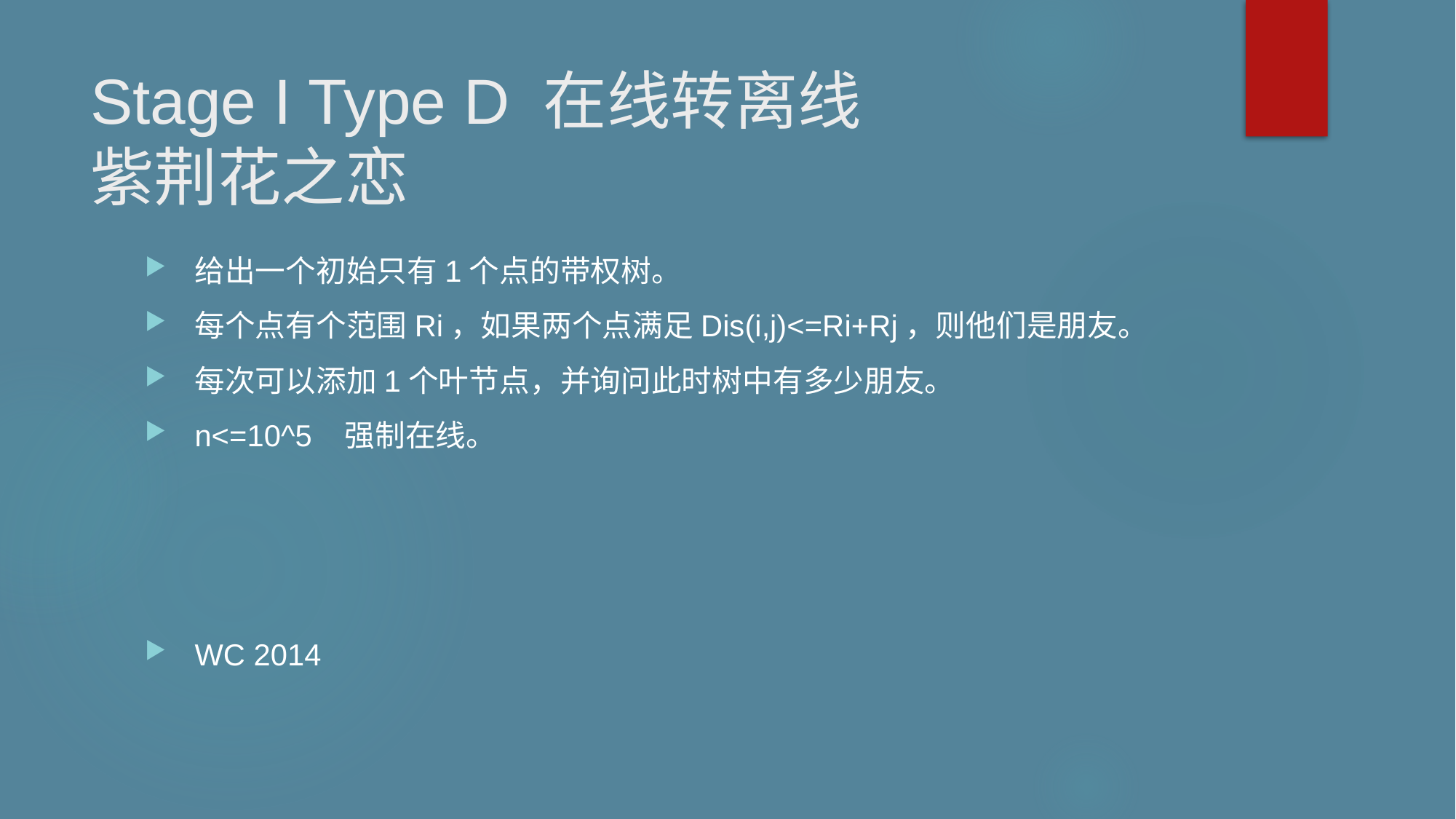

# Stage I Type D 在线转离线 紫荆花之恋
给出一个初始只有1个点的带权树。
每个点有个范围Ri，如果两个点满足Dis(i,j)<=Ri+Rj，则他们是朋友。
每次可以添加1个叶节点，并询问此时树中有多少朋友。
n<=10^5   强制在线。

WC 2014